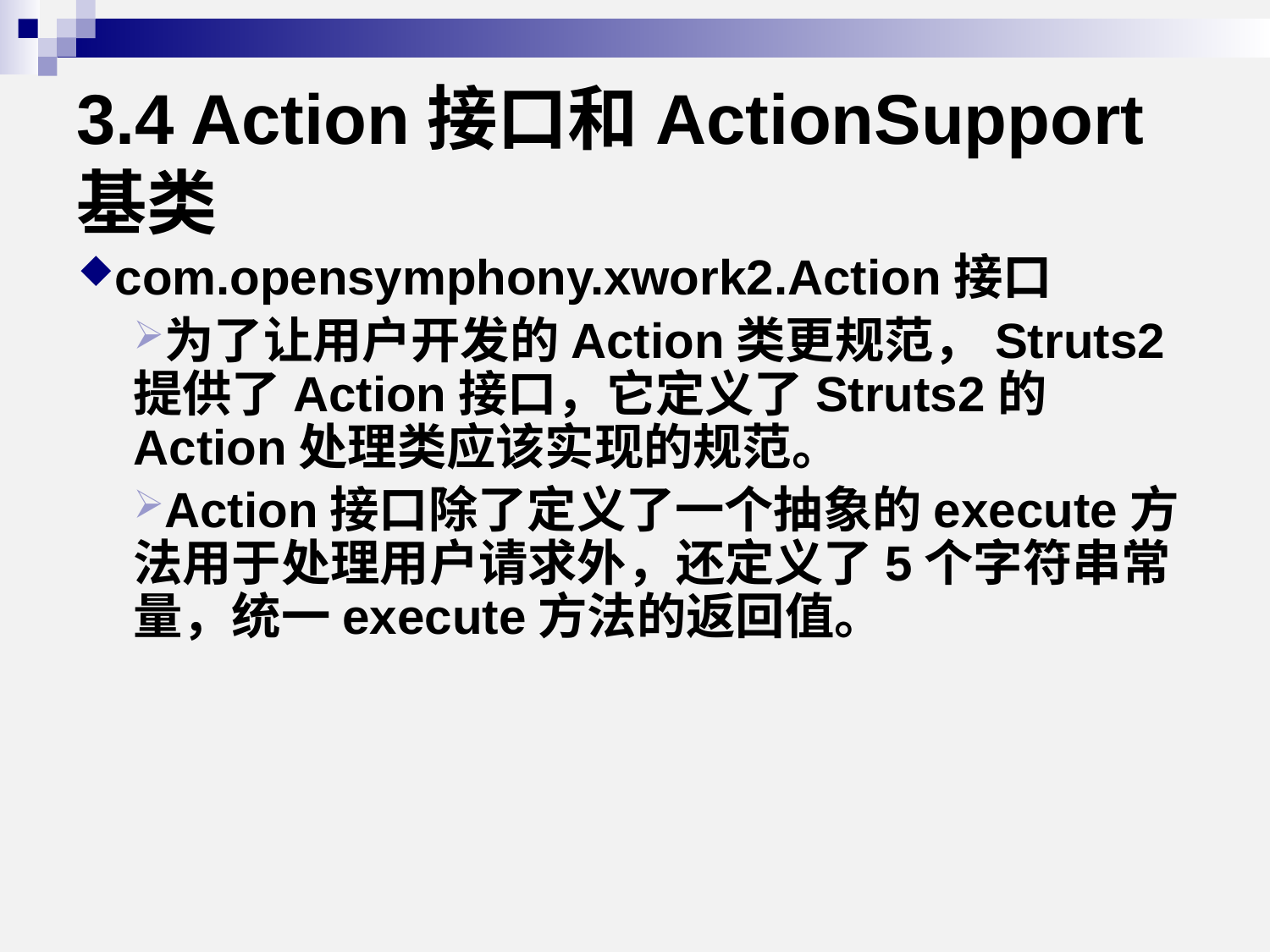

# 3.4 Action接口和ActionSupport基类
com.opensymphony.xwork2.Action接口
为了让用户开发的Action类更规范，Struts2提供了Action接口，它定义了Struts2的Action处理类应该实现的规范。
Action接口除了定义了一个抽象的execute方法用于处理用户请求外，还定义了5个字符串常量，统一execute方法的返回值。
26